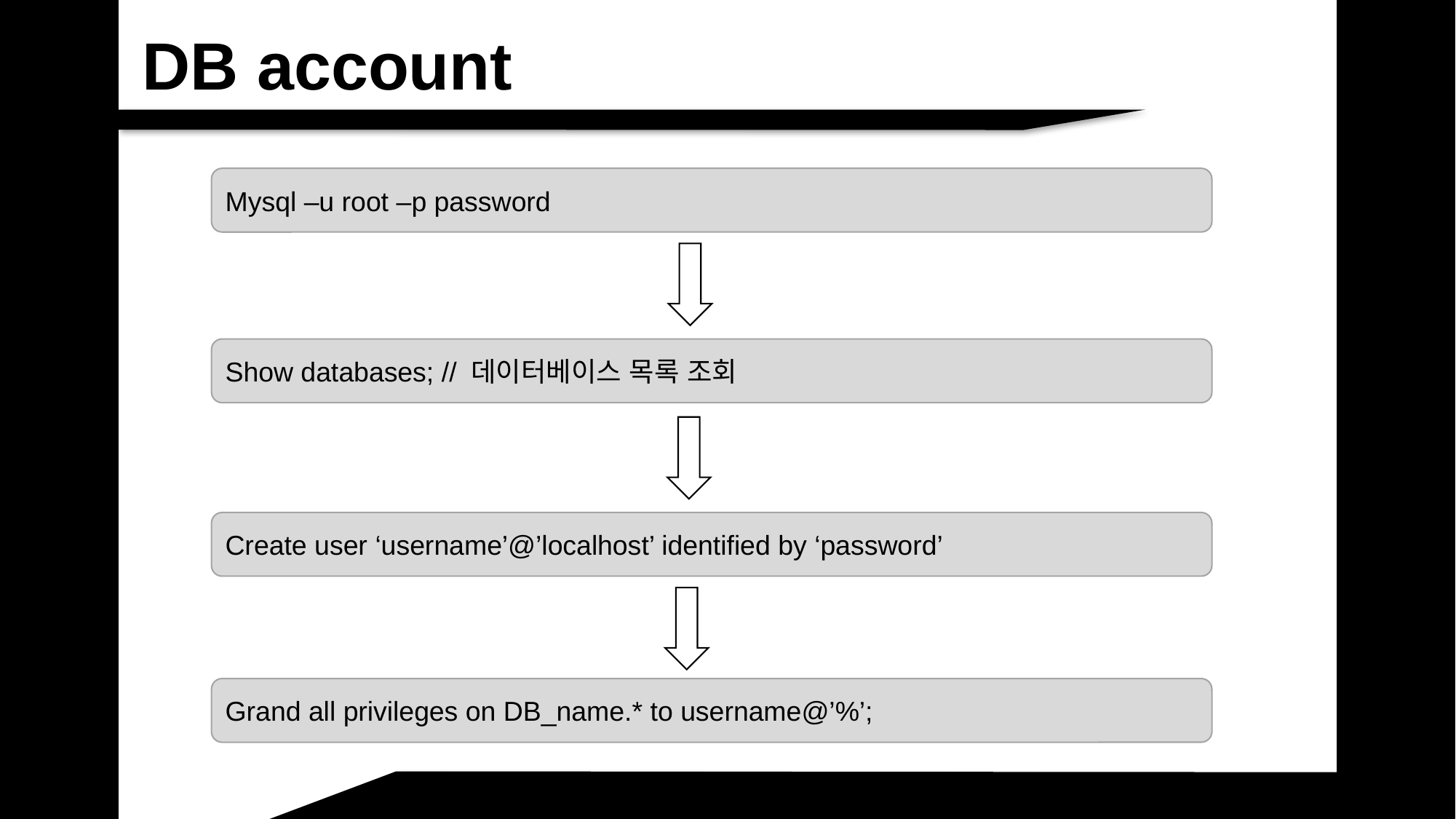

DB account

Mysql –u root –p password

Show databases; // 데이터베이스 목록 조회

Create user ‘username’@’localhost’ identified by ‘password’

Grand all privileges on DB_name.* to username@’%’;

% 대신 localhost 입력시 외부에서 접속 불가

Flush privileges; // 권한 반영